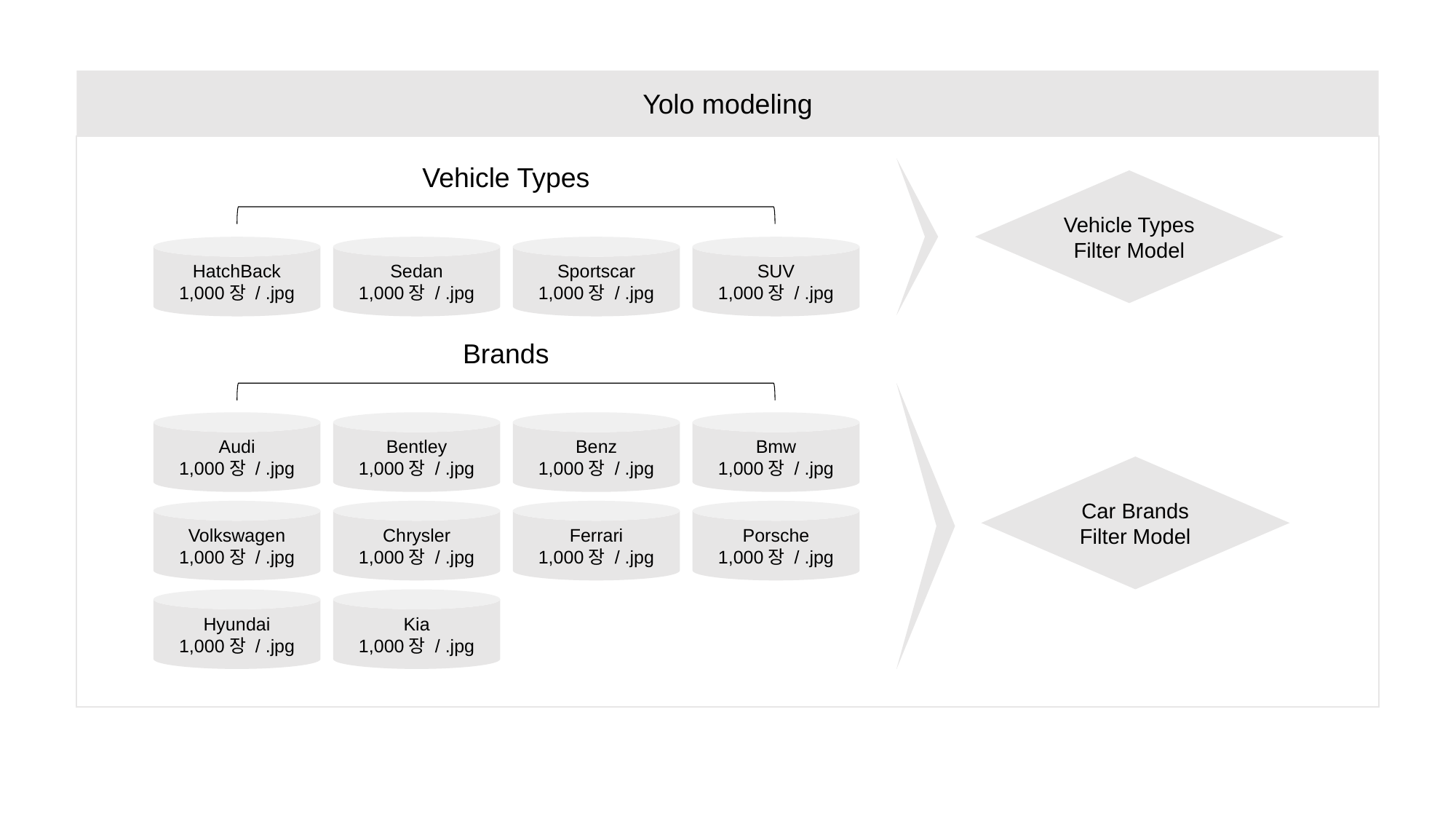

Yolo modeling

Vehicle Types
Vehicle Types
Filter Model

HatchBack
1,000장 / .jpg
Sedan
1,000장 / .jpg
Sportscar
1,000장 / .jpg
SUV
1,000장 / .jpg
Brands
Audi
1,000장 / .jpg
Bentley
1,000장 / .jpg
Benz
1,000장 / .jpg
Bmw
1,000장 / .jpg
Volkswagen 1,000장 / .jpg
Chrysler
1,000장 / .jpg
Ferrari
1,000장 / .jpg
Porsche
1,000장 / .jpg
Hyundai
1,000장 / .jpg
Kia
1,000장 / .jpg
Car Brands
Filter Model